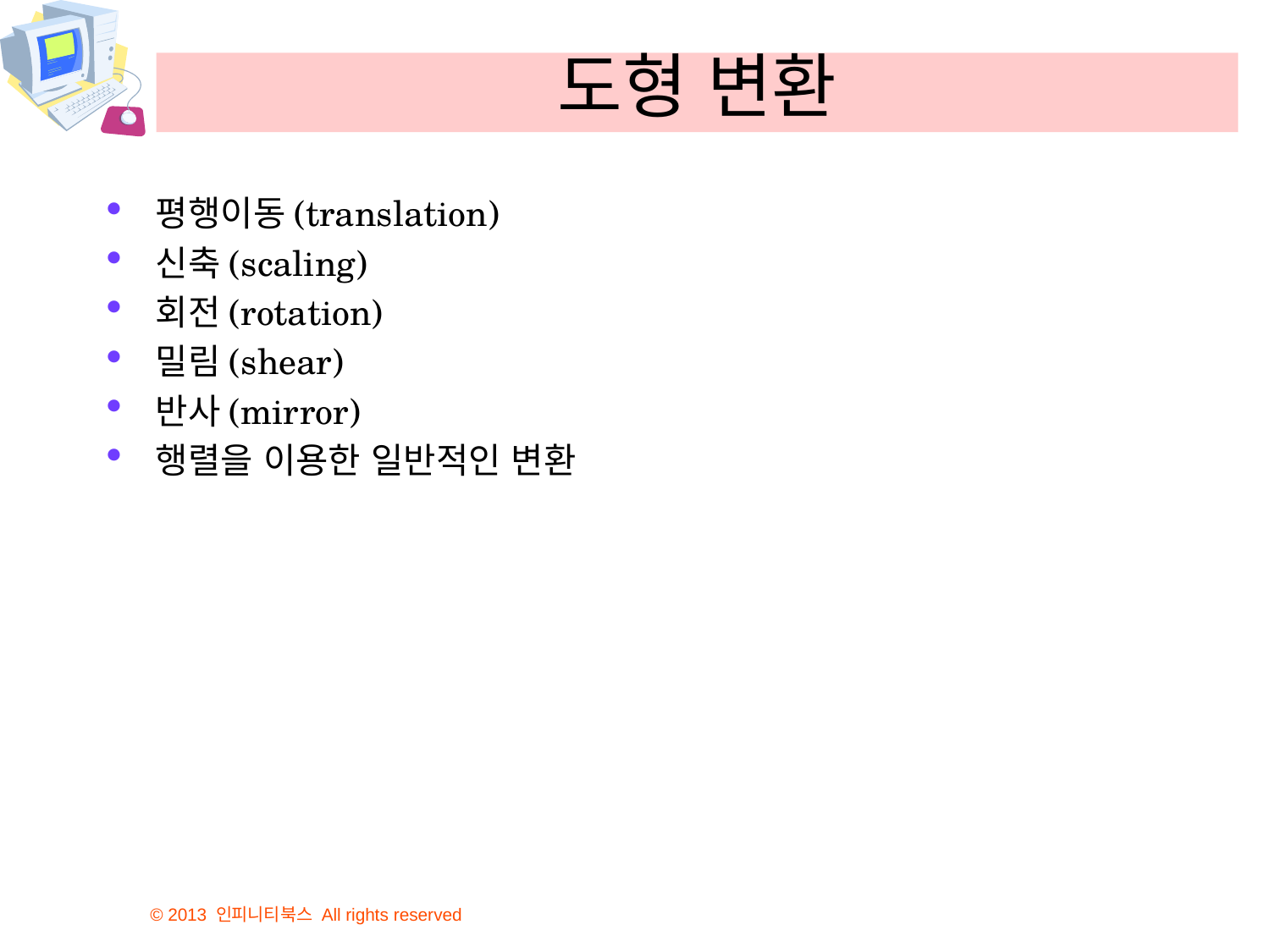

# 도형 변환
평행이동(translation)
신축(scaling)
회전(rotation)
밀림(shear)
반사(mirror)
행렬을 이용한 일반적인 변환